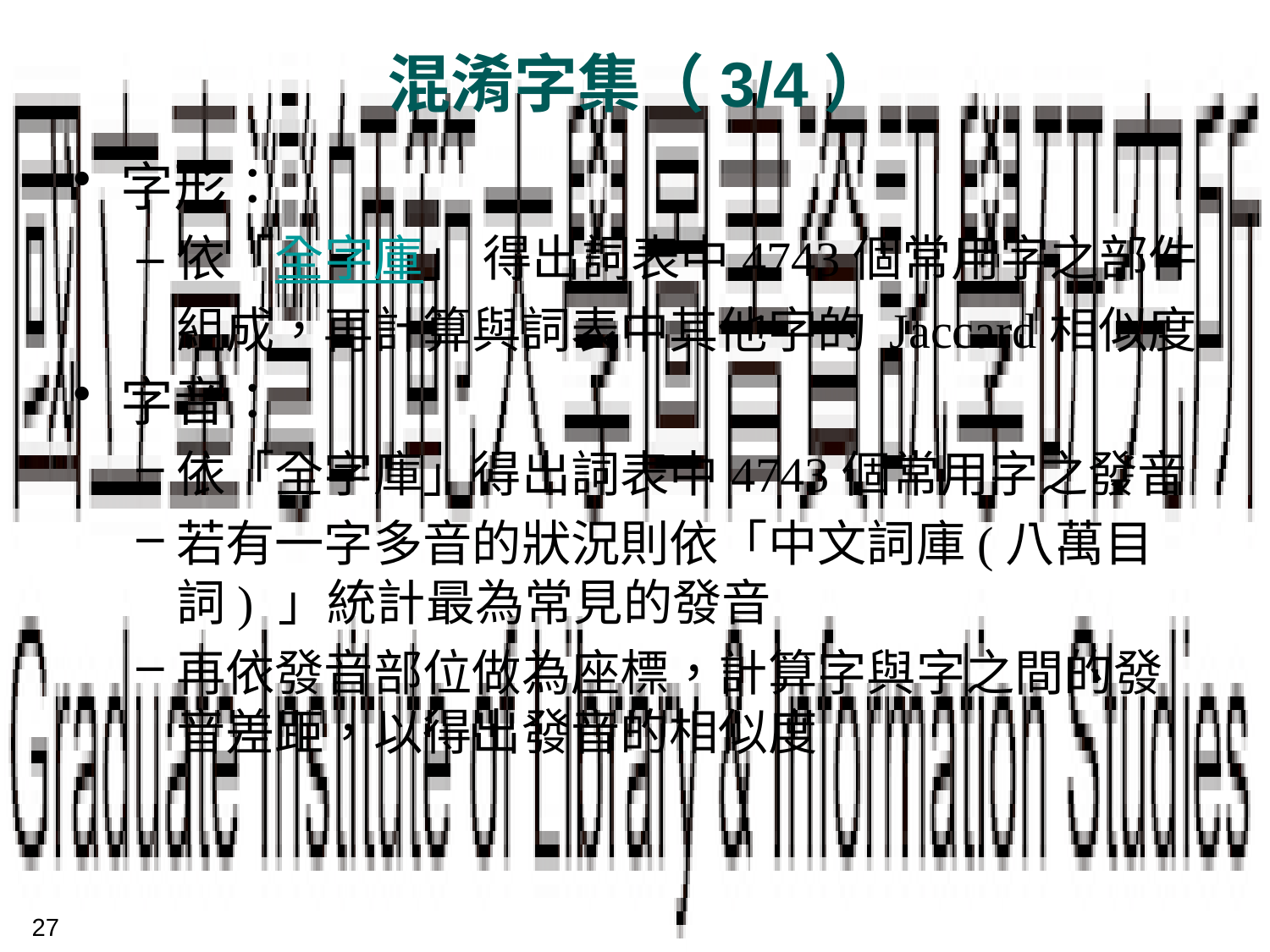

# 混淆字集（3/4）
字形：
依「全字庫」 得出詞表中4743個常用字之部件組成，再計算與詞表中其他字的 Jaccard相似度
字音：
依「全字庫」得出詞表中4743個常用字之發音
若有一字多音的狀況則依「中文詞庫(八萬目詞) 」統計最為常見的發音
再依發音部位做為座標，計算字與字之間的發音差距，以得出發音的相似度
27